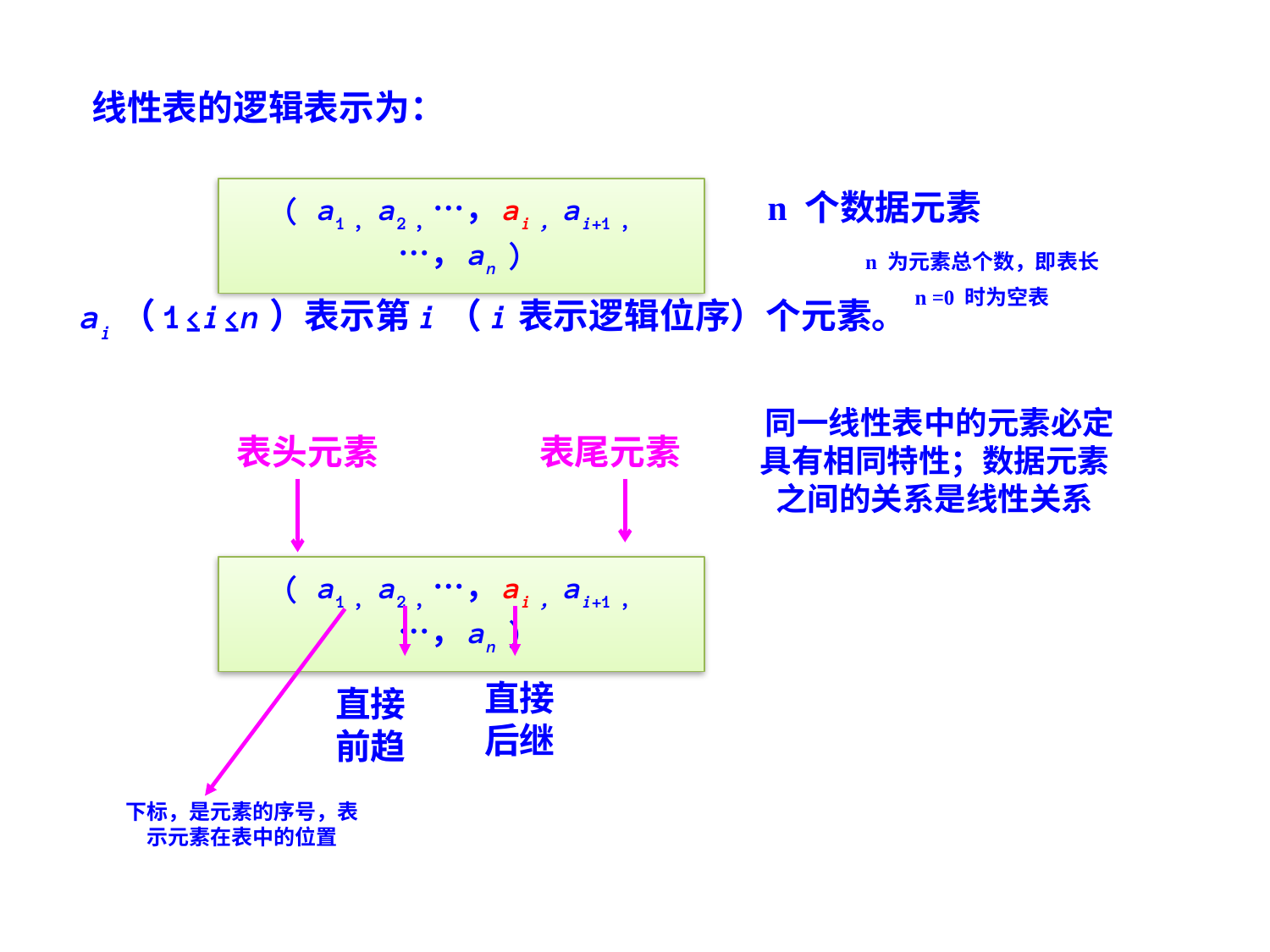

线性表的逻辑表示为：
( a1，a2，…，ai，ai+1，…，an )
n 个数据元素
n 为元素总个数，即表长
n =0 时为空表
ai（1≤i≤n）表示第i（i表示逻辑位序）个元素。
 同一线性表中的元素必定具有相同特性；数据元素之间的关系是线性关系
表头元素
表尾元素
( a1，a2，…，ai，ai+1，…，an )
直接后继
直接前趋
下标，是元素的序号，表示元素在表中的位置